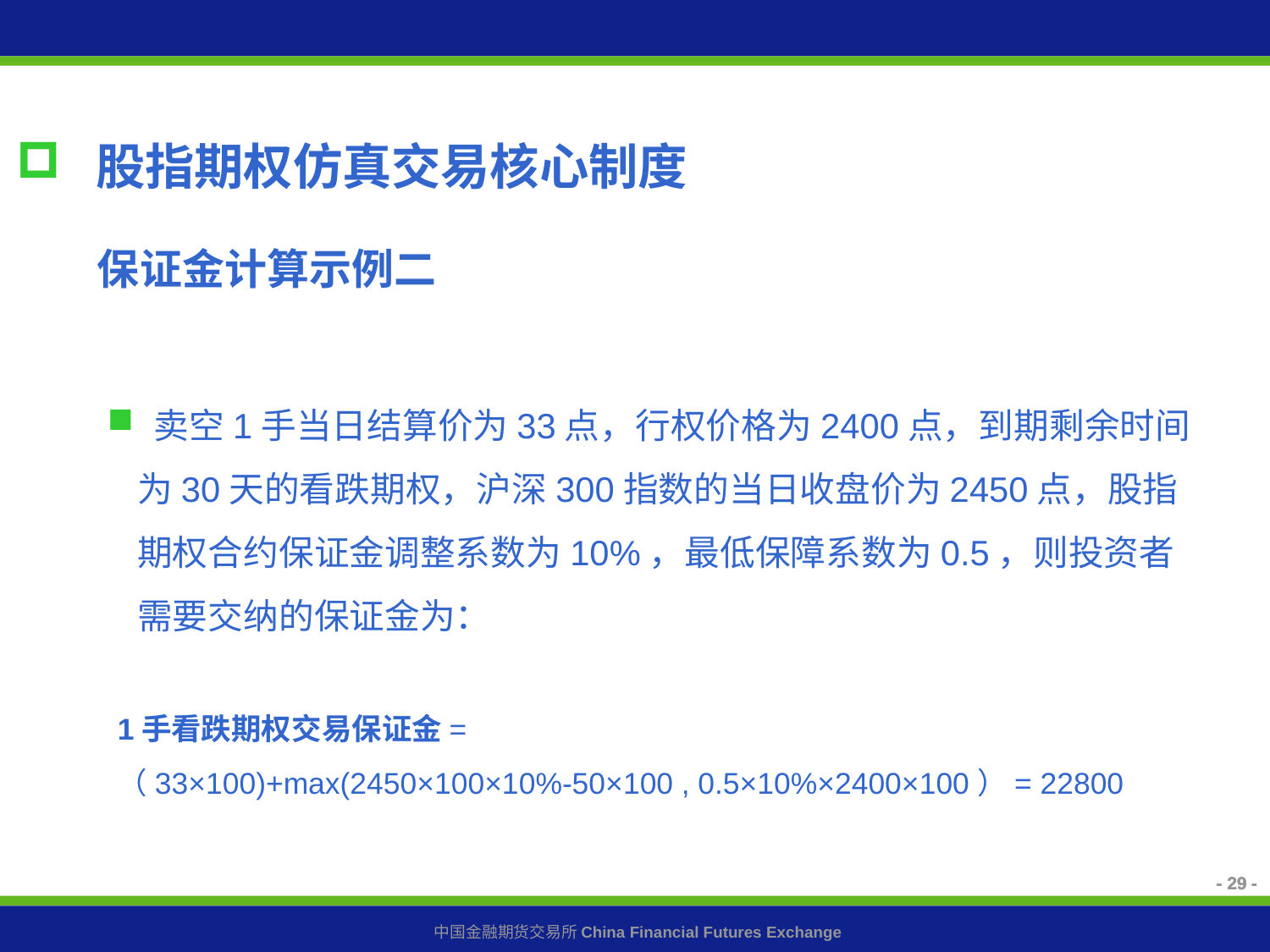

股指期权仿真交易核心制度
保证金计算示例二
 卖空1手当日结算价为33点，行权价格为2400点，到期剩余时间为30天的看跌期权，沪深300指数的当日收盘价为2450点，股指期权合约保证金调整系数为10%，最低保障系数为0.5，则投资者需要交纳的保证金为：
1手看跌期权交易保证金=
（33×100)+max(2450×100×10%-50×100 , 0.5×10%×2400×100）= 22800

- 29 -
- 29 -
- 29 -